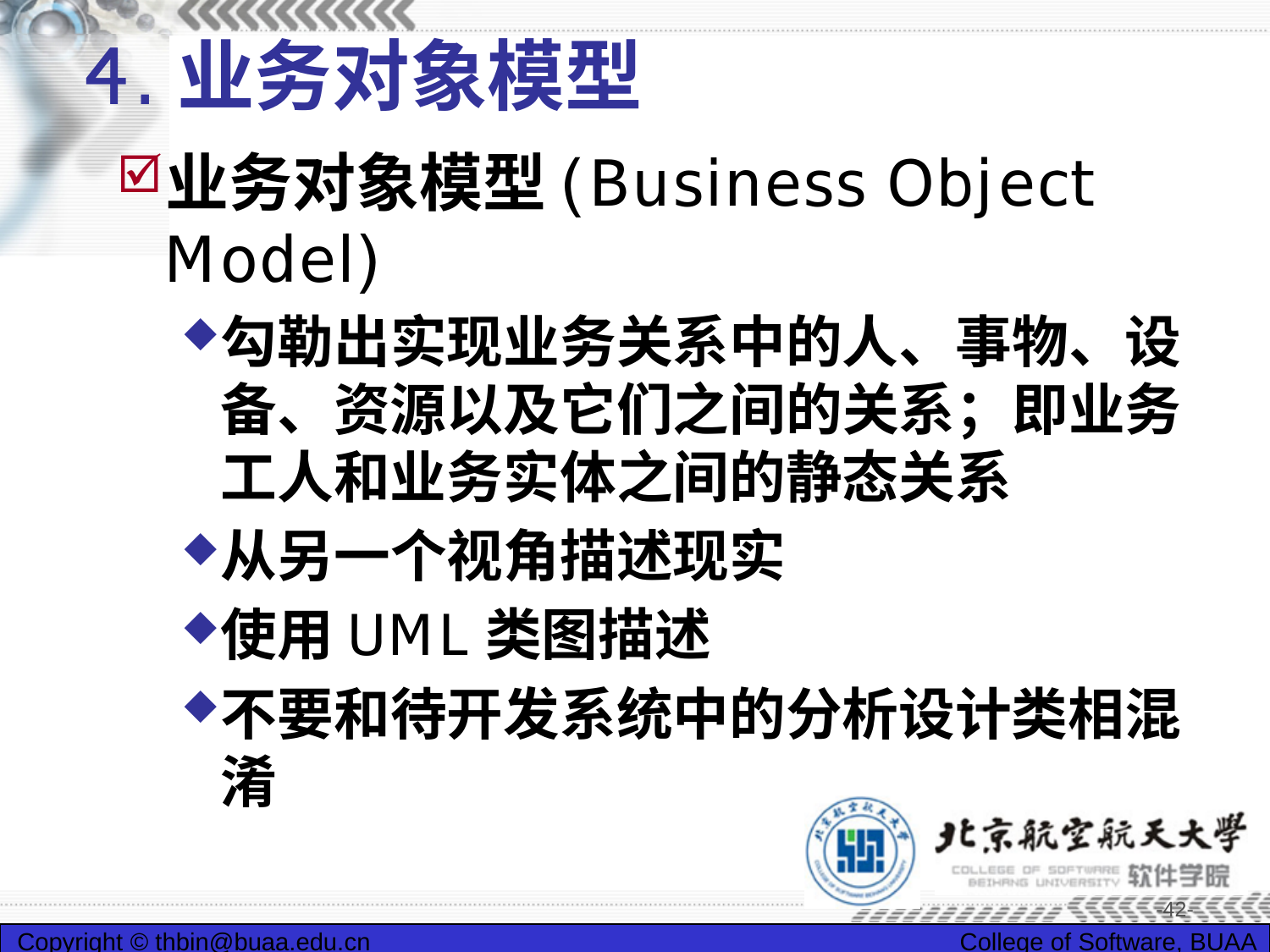

# 4.业务对象模型
业务对象模型(Business Object Model)
勾勒出实现业务关系中的人、事物、设备、资源以及它们之间的关系；即业务工人和业务实体之间的静态关系
从另一个视角描述现实
使用UML类图描述
不要和待开发系统中的分析设计类相混淆
-42-